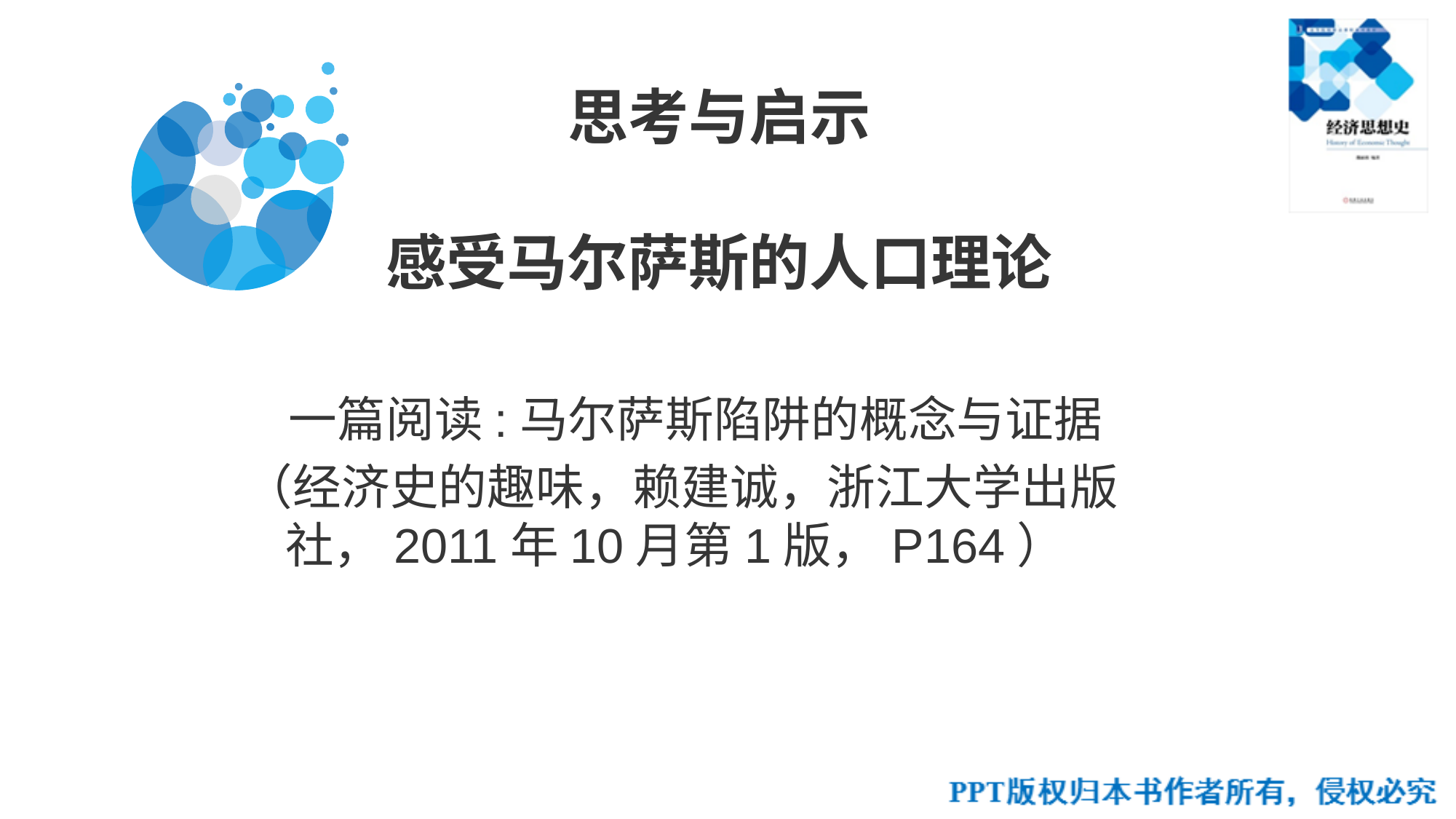

# 思考与启示 感受马尔萨斯的人口理论

   一篇阅读:马尔萨斯陷阱的概念与证据
（经济史的趣味，赖建诚，浙江大学出版社，2011年10月第1版，P164）